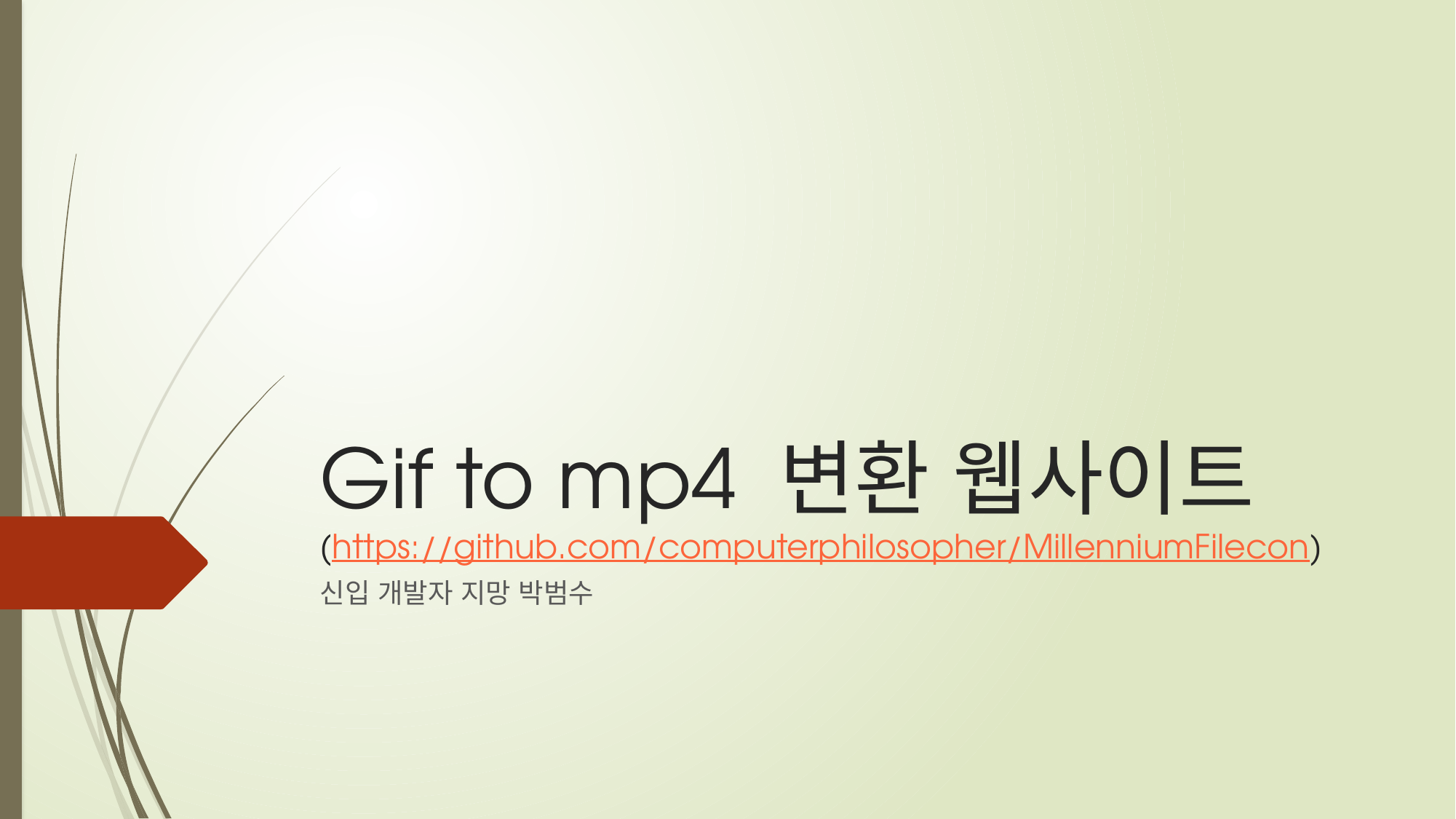

# Gif to mp4 변환 웹사이트 (https://github.com/computerphilosopher/MillenniumFilecon)
신입 개발자 지망 박범수